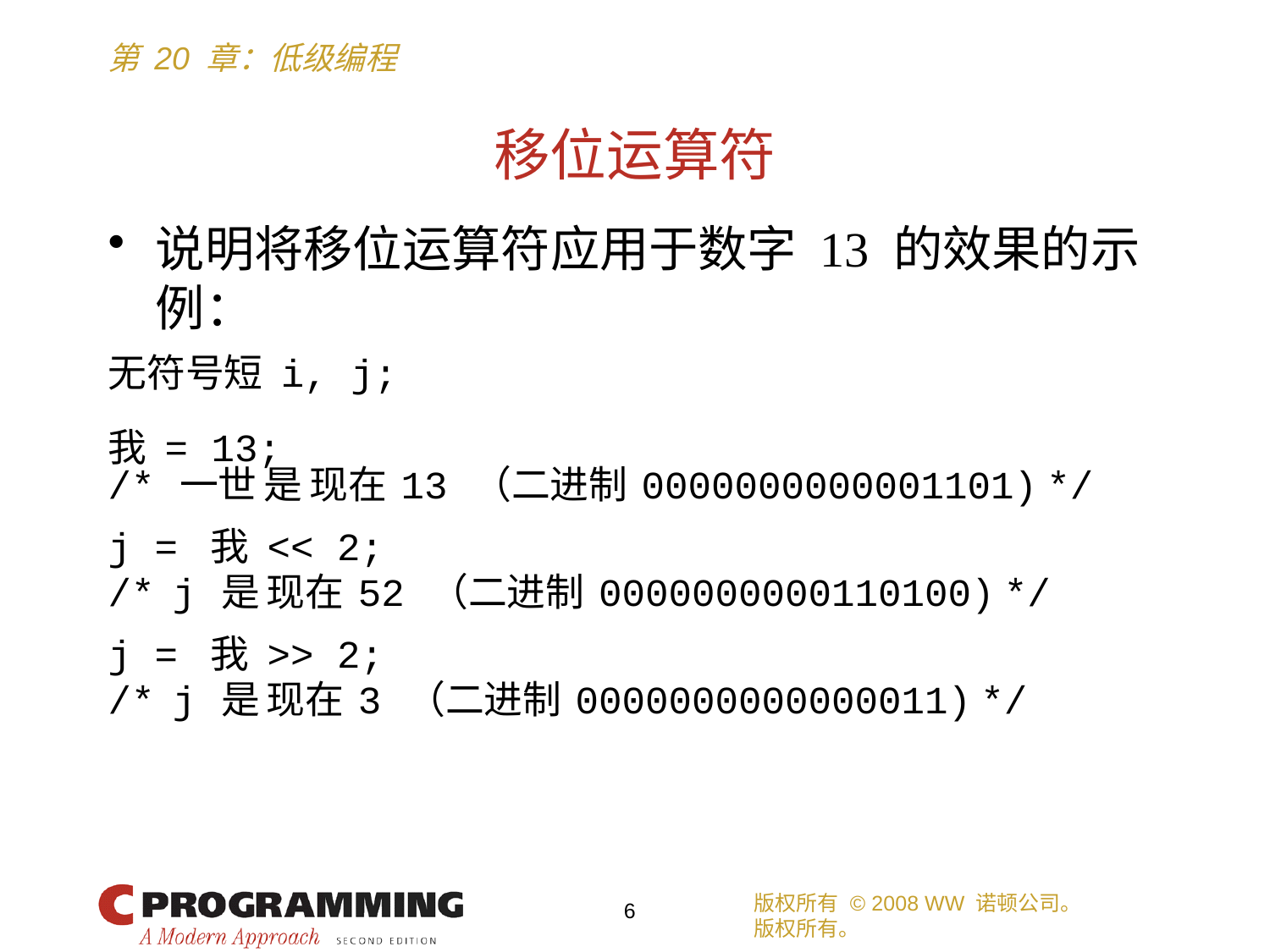

# 移位运算符
说明将移位运算符应用于数字 13 的效果的示例：
无符号短 i, j;

我 = 13;
/* 一世 是 现在 13 （二进制 0000000000001101) */

j = 我 << 2;
/* j 是 现在 52 （二进制 0000000000110100) */

j = 我 >> 2;
/* j 是 现在 3 （二进制 0000000000000011) */

版权所有 © 2008 WW 诺顿公司。
版权所有。
6